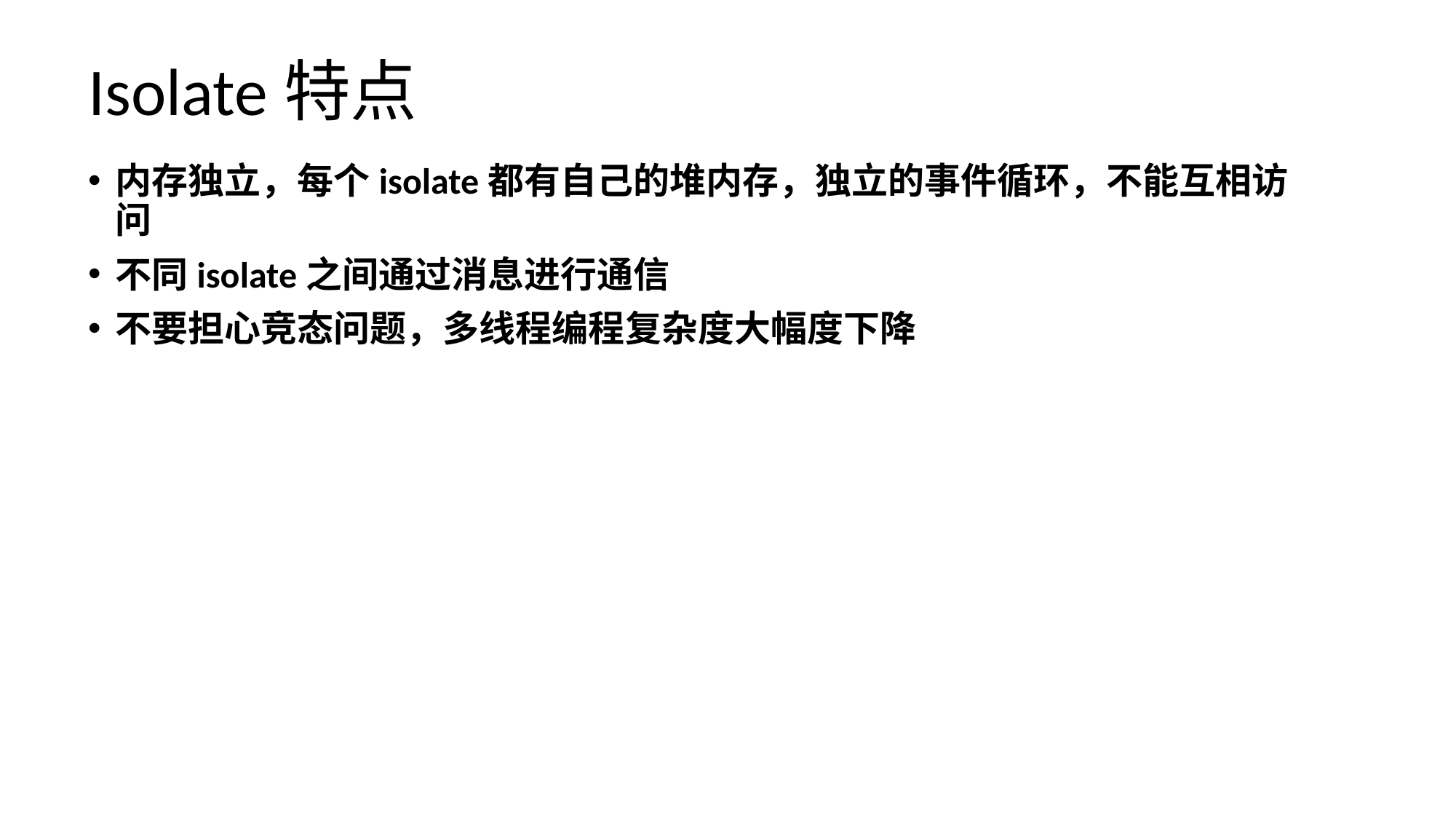

# Isolate特点
内存独立，每个isolate都有自己的堆内存，独立的事件循环，不能互相访问
不同isolate之间通过消息进行通信
不要担心竞态问题，多线程编程复杂度大幅度下降